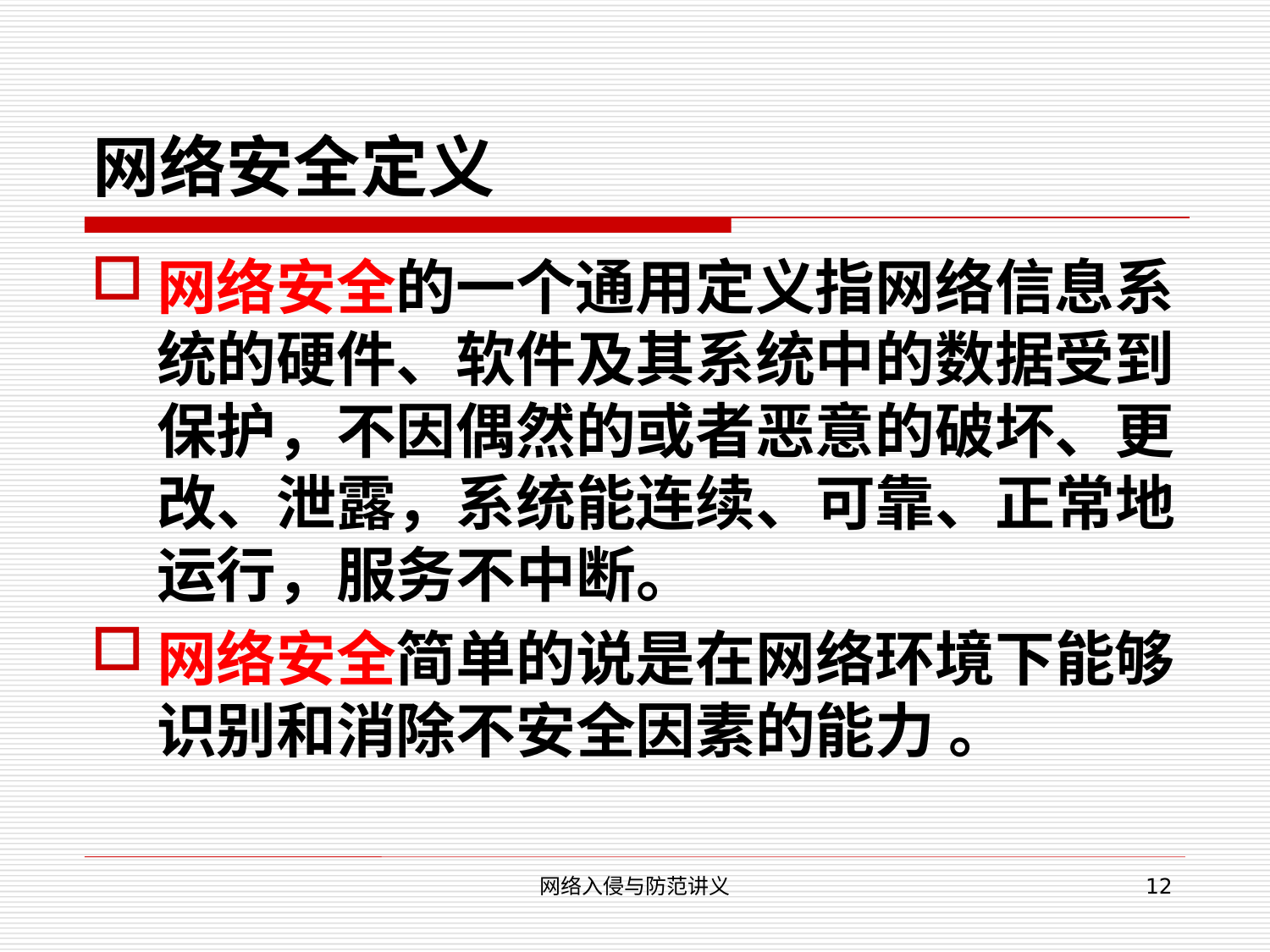

网络安全定义
网络安全的一个通用定义指网络信息系统的硬件、软件及其系统中的数据受到保护，不因偶然的或者恶意的破坏、更改、泄露，系统能连续、可靠、正常地运行，服务不中断。
网络安全简单的说是在网络环境下能够识别和消除不安全因素的能力 。

网络入侵与防范讲义
12